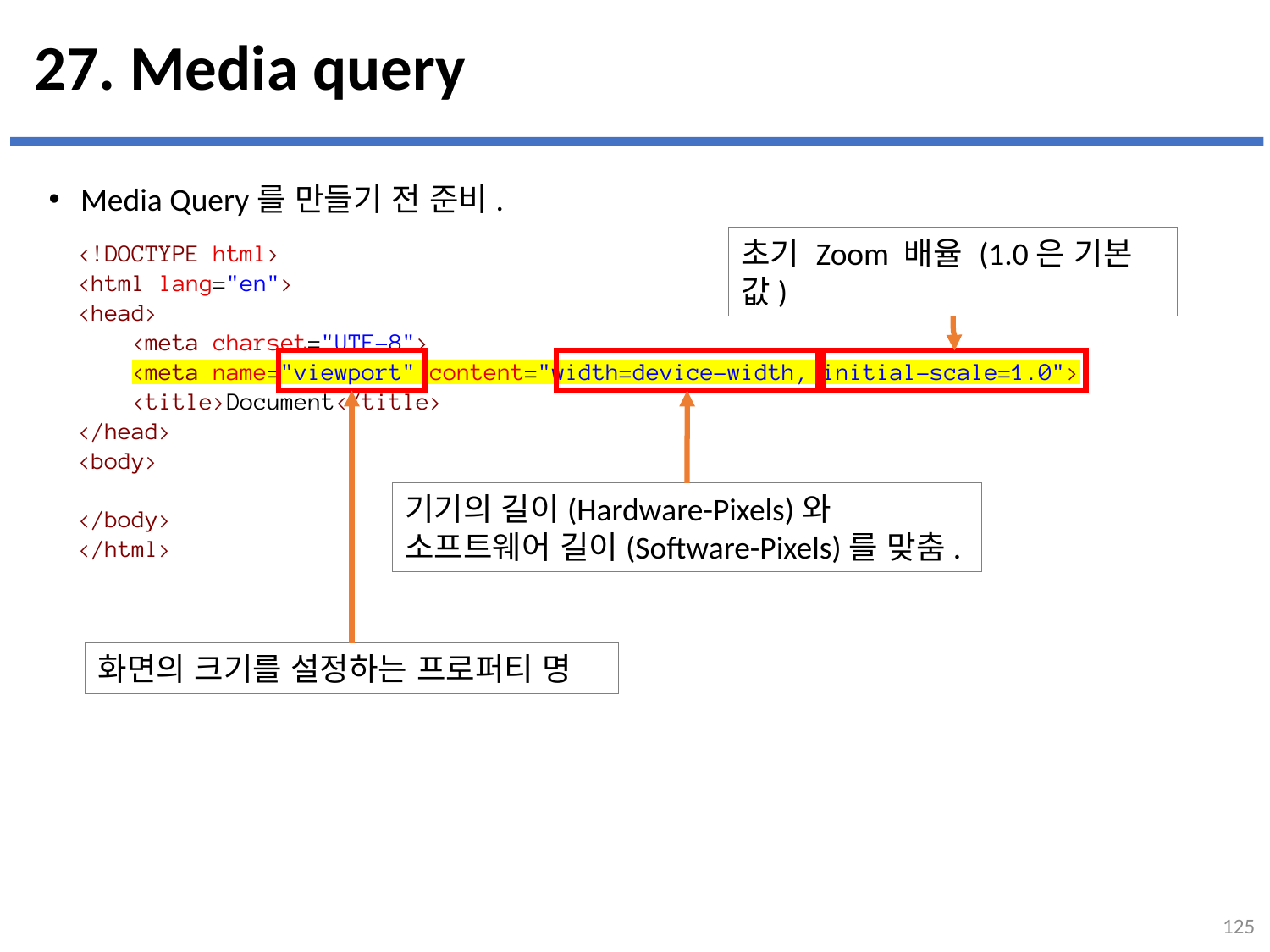

# 27. Media query
Media Query를 만들기 전 준비.
초기 Zoom 배율 (1.0은 기본값)
<!DOCTYPE html>
<html lang="en">
<head>
    <meta charset="UTF-8">
    <meta name="viewport" content="width=device-width, initial-scale=1.0">
    <title>Document</title>
</head>
<body>

</body>
</html>

기기의 길이(Hardware-Pixels)와 소프트웨어 길이(Software-Pixels)를 맞춤.
화면의 크기를 설정하는 프로퍼티 명
125